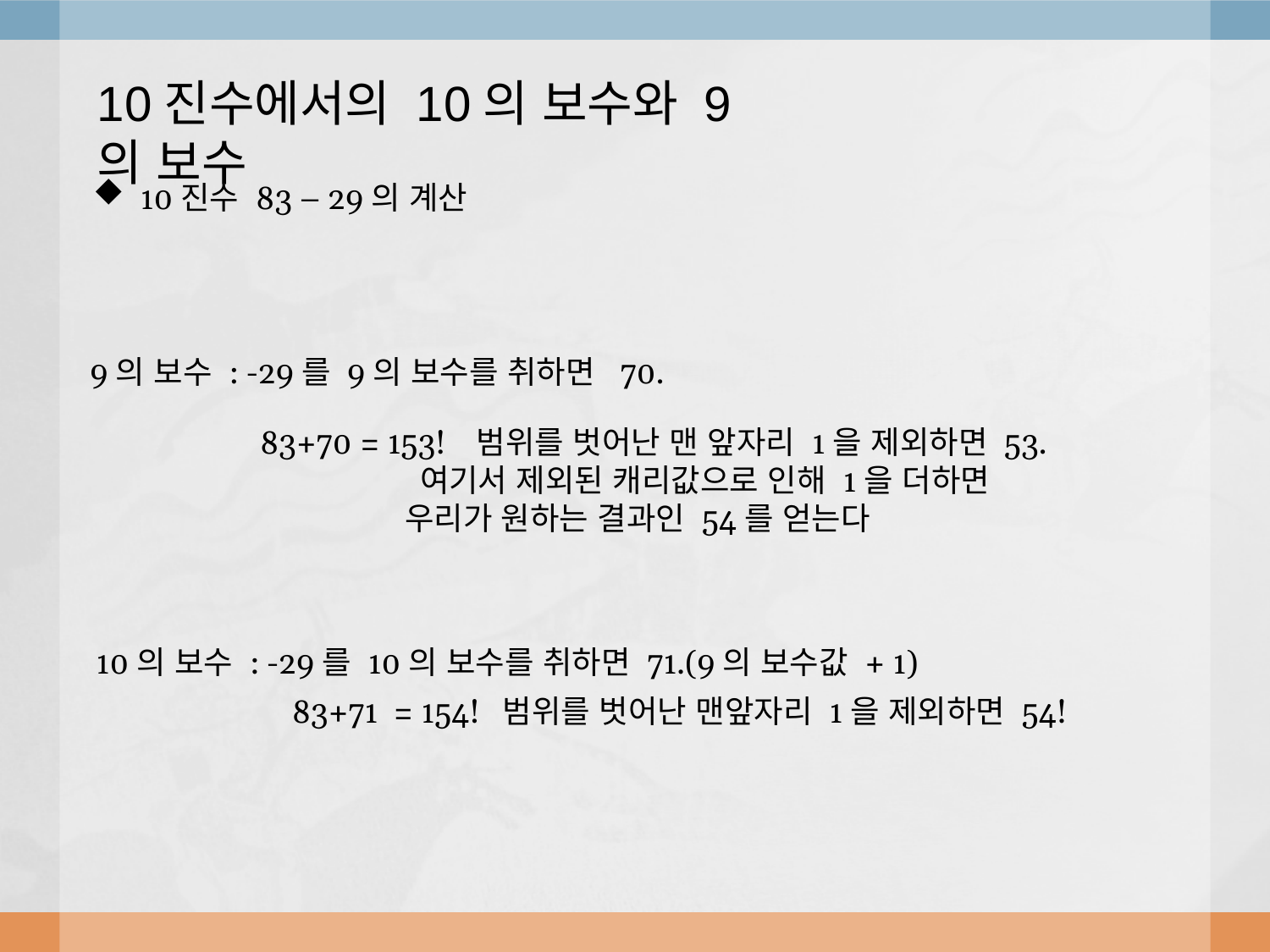

10진수에서의 10의 보수와 9의 보수
 10진수 83 – 29의 계산
9의 보수 : -29를 9의 보수를 취하면  70.

 83+70 = 153!   범위를 벗어난 맨 앞자리 1을 제외하면 53.
                  여기서 제외된 캐리값으로 인해 1을 더하면
	  우리가 원하는 결과인 54를 얻는다
10의 보수 : -29를 10의 보수를 취하면 71.(9의 보수값 + 1)
83+71  = 154!  범위를 벗어난 맨앞자리 1을 제외하면 54!